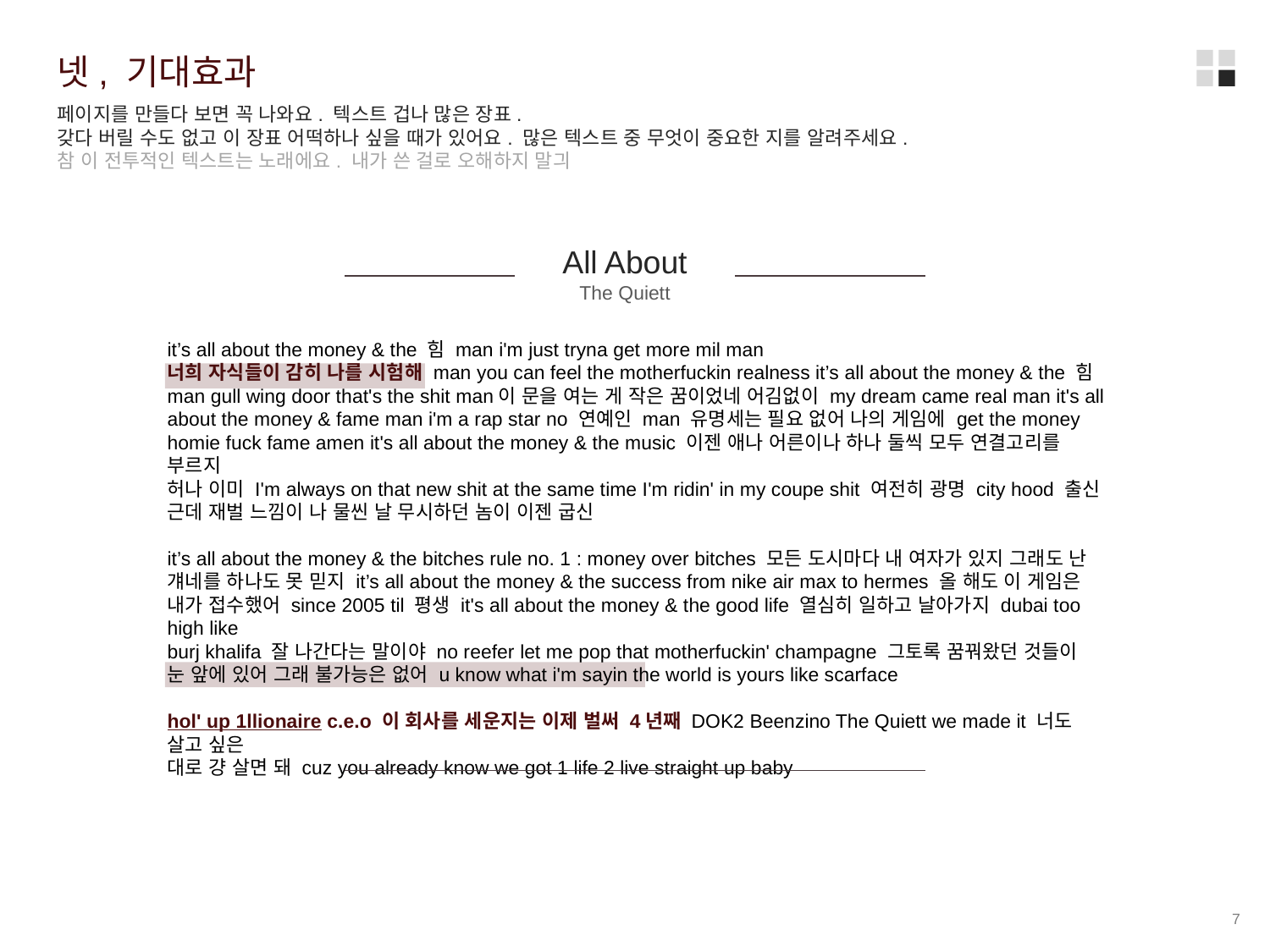

넷, 기대효과

페이지를 만들다 보면 꼭 나와요. 텍스트 겁나 많은 장표.
갖다 버릴 수도 없고 이 장표 어떡하나 싶을 때가 있어요. 많은 텍스트 중 무엇이 중요한 지를 알려주세요.
참 이 전투적인 텍스트는 노래에요. 내가 쓴 걸로 오해하지 말긔
All About
The Quiett
it’s all about the money & the 힘 man i'm just tryna get more mil man
너희 자식들이 감히 나를 시험해 man you can feel the motherfuckin realness it’s all about the money & the 힘 man gull wing door that's the shit man이 문을 여는 게 작은 꿈이었네 어김없이 my dream came real man it's all about the money & fame man i'm a rap star no 연예인 man 유명세는 필요 없어 나의 게임에 get the money homie fuck fame amen it's all about the money & the music 이젠 애나 어른이나 하나 둘씩 모두 연결고리를 부르지
허나 이미 I'm always on that new shit at the same time I'm ridin' in my coupe shit 여전히 광명 city hood 출신
근데 재벌 느낌이 나 물씬 날 무시하던 놈이 이젠 굽신
it’s all about the money & the bitches rule no. 1 : money over bitches 모든 도시마다 내 여자가 있지 그래도 난 걔네를 하나도 못 믿지 it’s all about the money & the success from nike air max to hermes 올 해도 이 게임은 내가 접수했어 since 2005 til 평생 it's all about the money & the good life 열심히 일하고 날아가지 dubai too high like
burj khalifa 잘 나간다는 말이야 no reefer let me pop that motherfuckin' champagne 그토록 꿈꿔왔던 것들이
눈 앞에 있어 그래 불가능은 없어 u know what i'm sayin the world is yours like scarface
hol' up 1llionaire c.e.o 이 회사를 세운지는 이제 벌써 4년째 DOK2 Beenzino The Quiett we made it 너도 살고 싶은
대로 걍 살면 돼 cuz you already know we got 1 life 2 live straight up baby